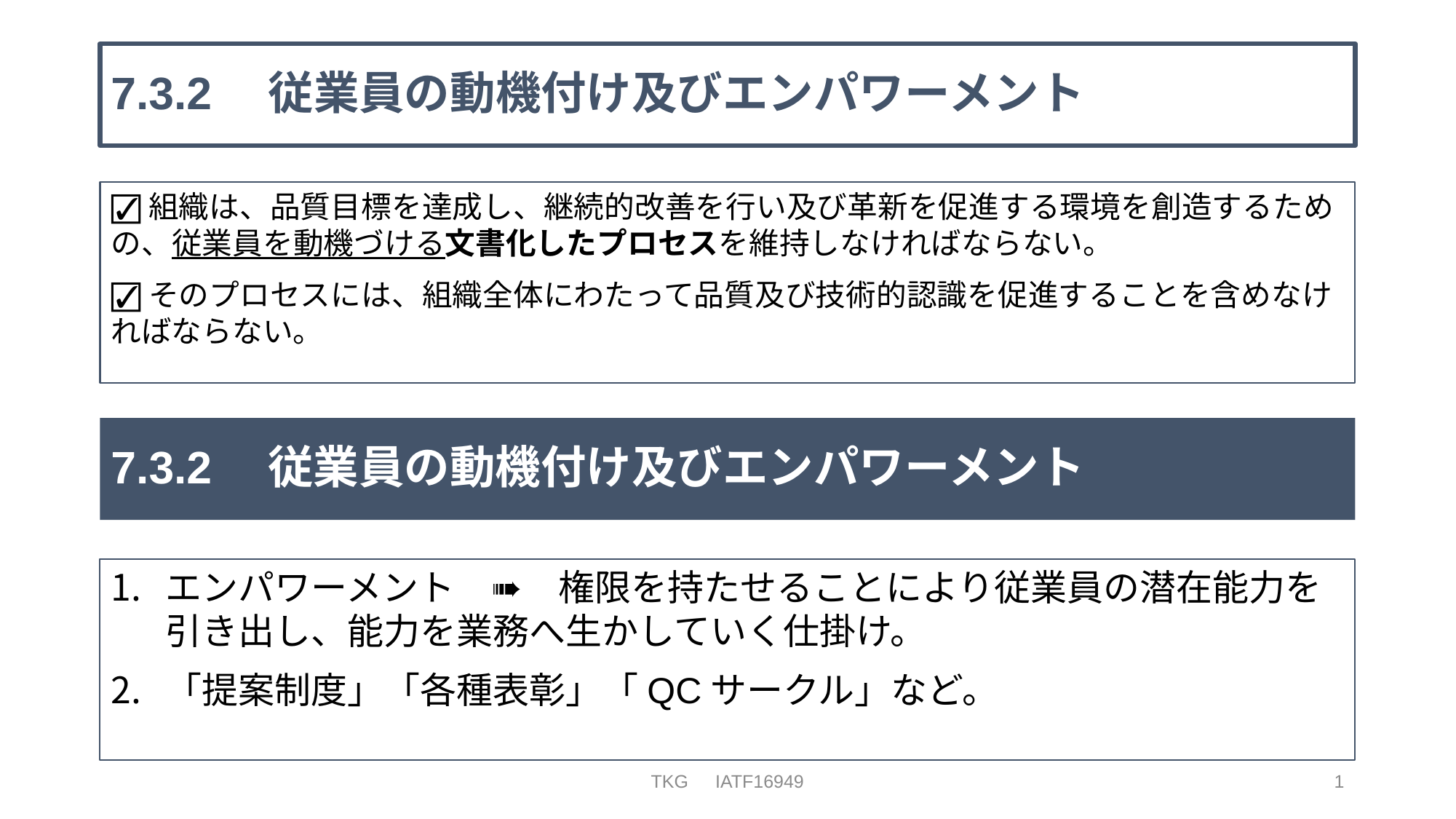

# 7.3.2　従業員の動機付け及びエンパワーメント
☑組織は、品質目標を達成し、継続的改善を行い及び革新を促進する環境を創造するための、従業員を動機づける文書化したプロセスを維持しなければならない。
☑そのプロセスには、組織全体にわたって品質及び技術的認識を促進することを含めなければならない。
7.3.2　従業員の動機付け及びエンパワーメント
エンパワーメント　➠　権限を持たせることにより従業員の潜在能力を引き出し、能力を業務へ生かしていく仕掛け。
「提案制度」「各種表彰」「QCサークル」など。
TKG　IATF16949
1